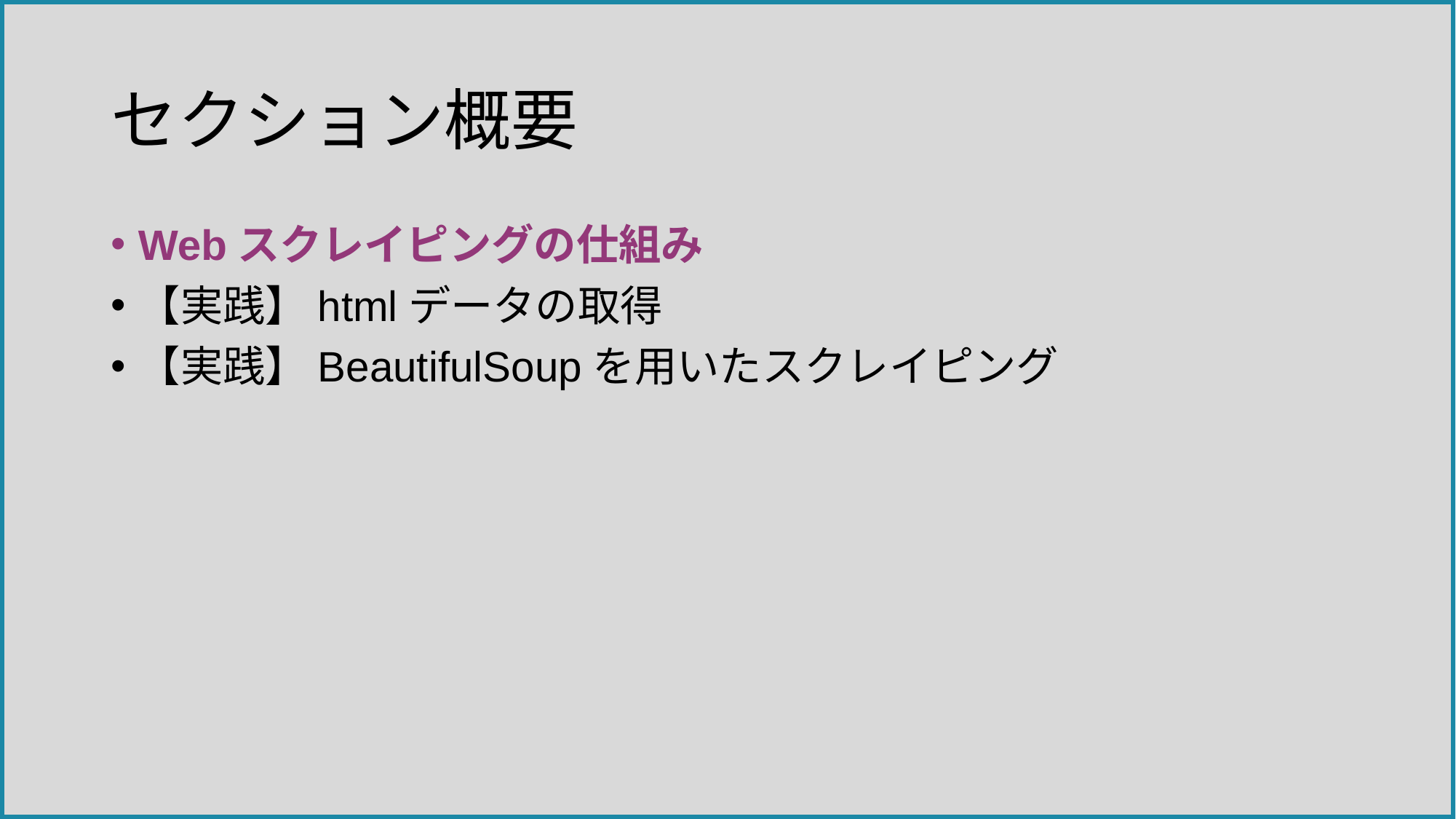

# セクション概要
Webスクレイピングの仕組み
【実践】htmlデータの取得
【実践】BeautifulSoupを用いたスクレイピング